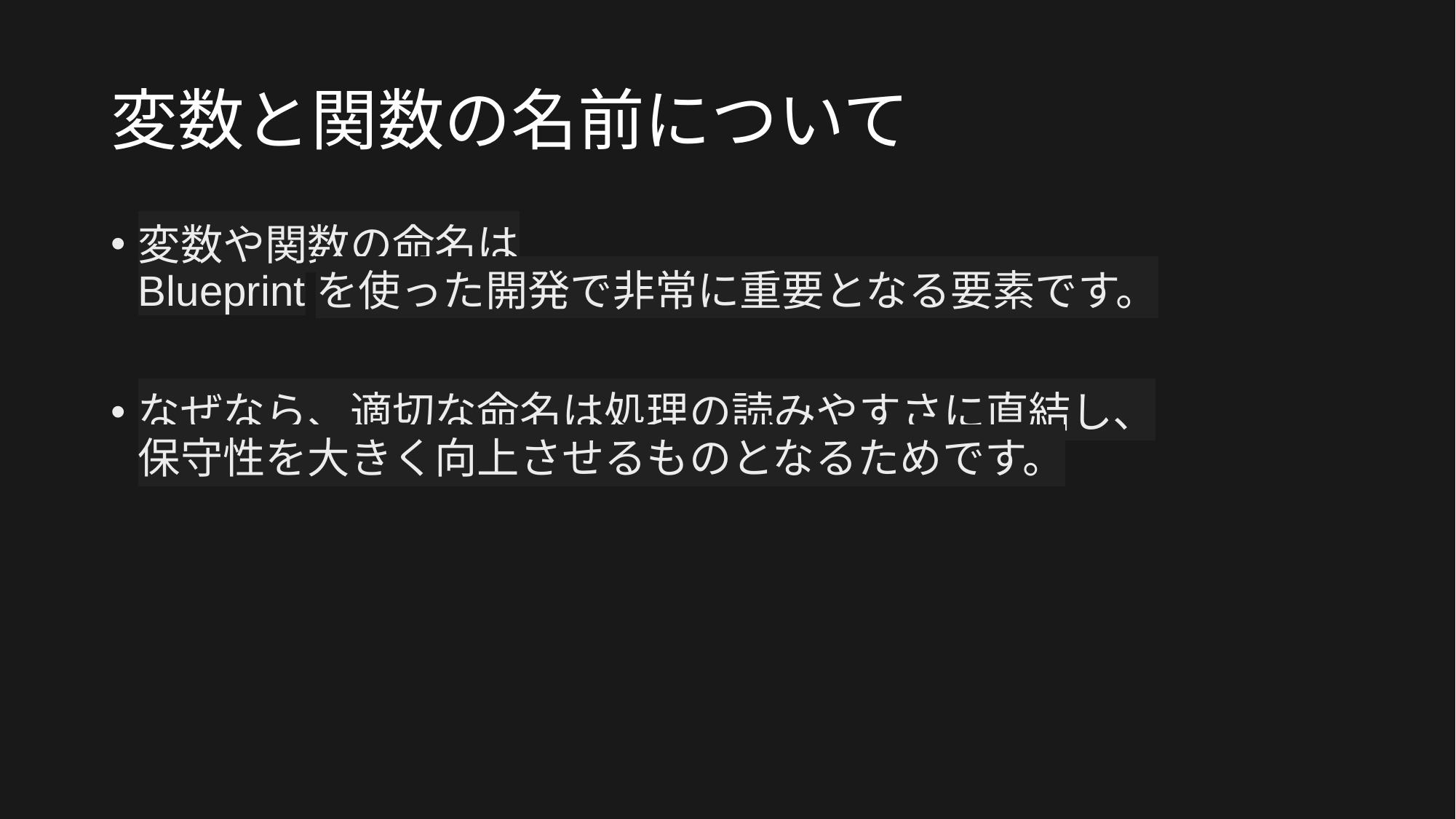

# 変数と関数の名前について
変数や関数の命名は
Blueprintを使った開発で非常に重要となる要素です。

なぜなら、適切な命名は処理の読みやすさに直結し、
保守性を大きく向上させるものとなるためです。